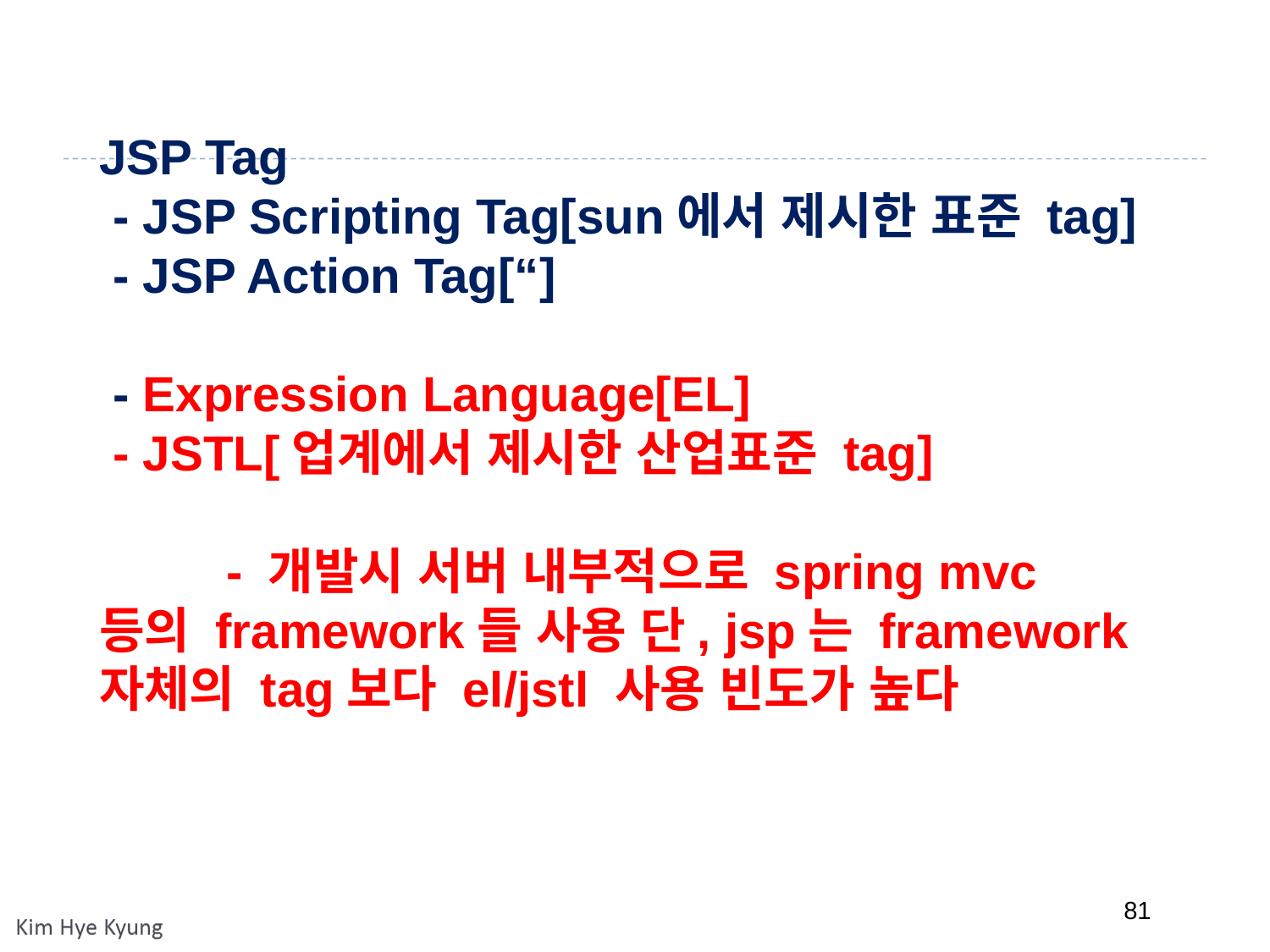

JSP Tag
 - JSP Scripting Tag[sun에서 제시한 표준 tag]
 - JSP Action Tag[“]

 - Expression Language[EL]
 - JSTL[업계에서 제시한 산업표준 tag]

	- 개발시 서버 내부적으로 spring mvc 등의 framework들 사용 단, jsp는 framework 자체의 tag보다 el/jstl 사용 빈도가 높다
81